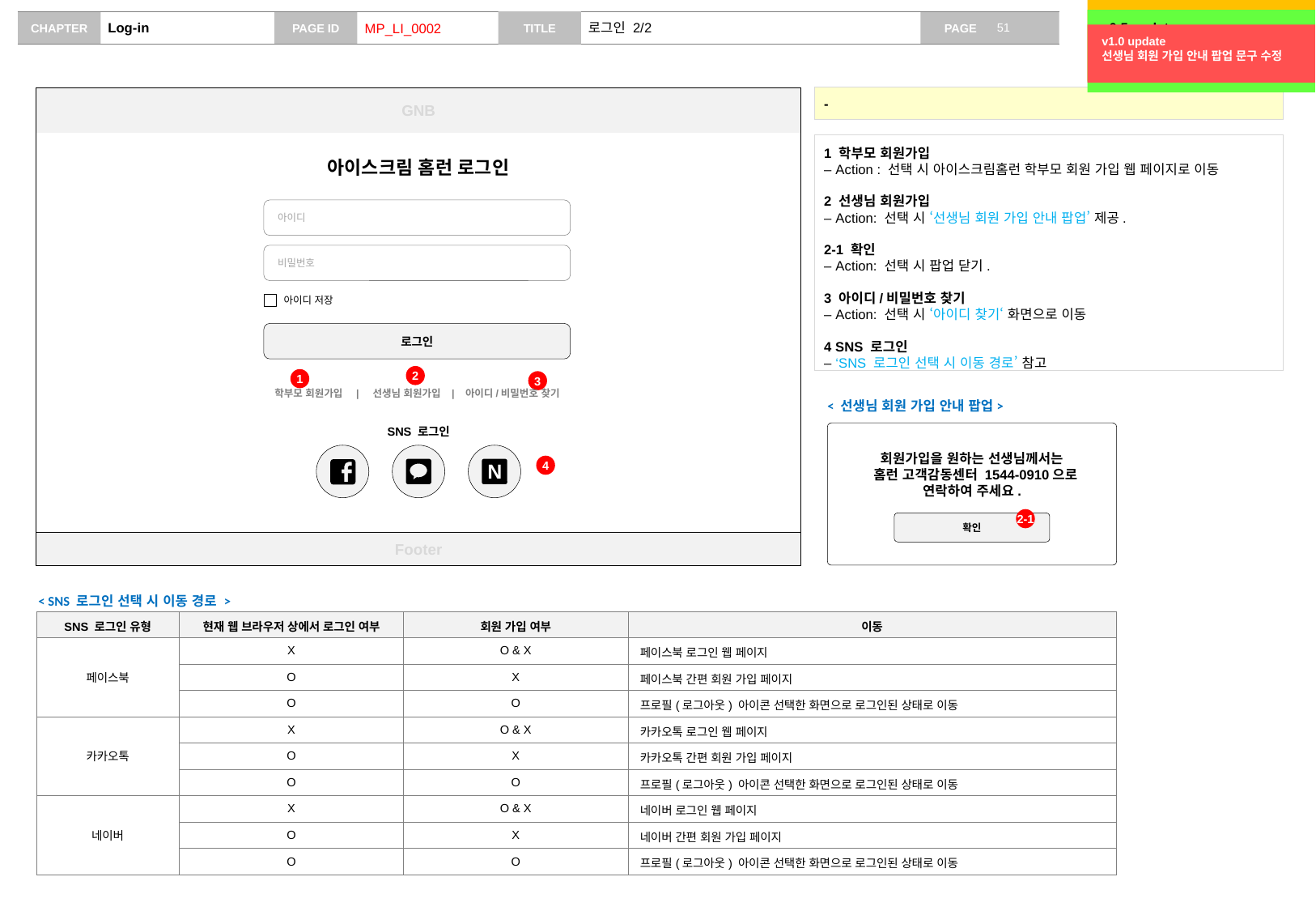

v0.4 update
간편 로그인 추가
v0.5 update
SNS 안내 문구 삭제,
선생님 회원 가입 선택 시 안내 팝업 제공
# Log-in
MP_LI_0002
로그인 2/2
v1.0 update
선생님 회원 가입 안내 팝업 문구 수정

GNB
-
1 학부모 회원가입
– Action : 선택 시 아이스크림홈런 학부모 회원 가입 웹 페이지로 이동

2 선생님 회원가입
– Action: 선택 시 ‘선생님 회원 가입 안내 팝업’ 제공.

2-1 확인
– Action: 선택 시 팝업 닫기.

3 아이디/비밀번호 찾기
– Action: 선택 시 ‘아이디 찾기‘ 화면으로 이동

4 SNS 로그인
– ‘SNS 로그인 선택 시 이동 경로’ 참고
아이스크림 홈런 로그인
아이디
비밀번호

아이디 저장
로그인
학부모 회원가입    |    선생님 회원가입   |   아이디/비밀번호 찾기
SNS 로그인

N
2
1
3
< 선생님 회원 가입 안내 팝업>

회원가입을 원하는 선생님께서는
 홈런 고객감동센터 1544-0910으로
연락하여 주세요.
4
2-1
확인
Footer
< SNS 로그인 선택 시 이동 경로 >
| SNS 로그인 유형 | 현재 웹 브라우저 상에서 로그인 여부 | 회원 가입 여부 | 이동 |
| --- | --- | --- | --- |
| 페이스북 | X | O & X | 페이스북 로그인 웹 페이지 |
|  | O | X | 페이스북 간편 회원 가입 페이지 |
|  | O | O | 프로필(로그아웃) 아이콘 선택한 화면으로 로그인된 상태로 이동 |
| 카카오톡 | X | O & X | 카카오톡 로그인 웹 페이지 |
|  | O | X | 카카오톡 간편 회원 가입 페이지 |
|  | O | O | 프로필(로그아웃) 아이콘 선택한 화면으로 로그인된 상태로 이동 |
| 네이버 | X | O & X | 네이버 로그인 웹 페이지 |
|  | O | X | 네이버 간편 회원 가입 페이지 |
|  | O | O | 프로필(로그아웃) 아이콘 선택한 화면으로 로그인된 상태로 이동 |